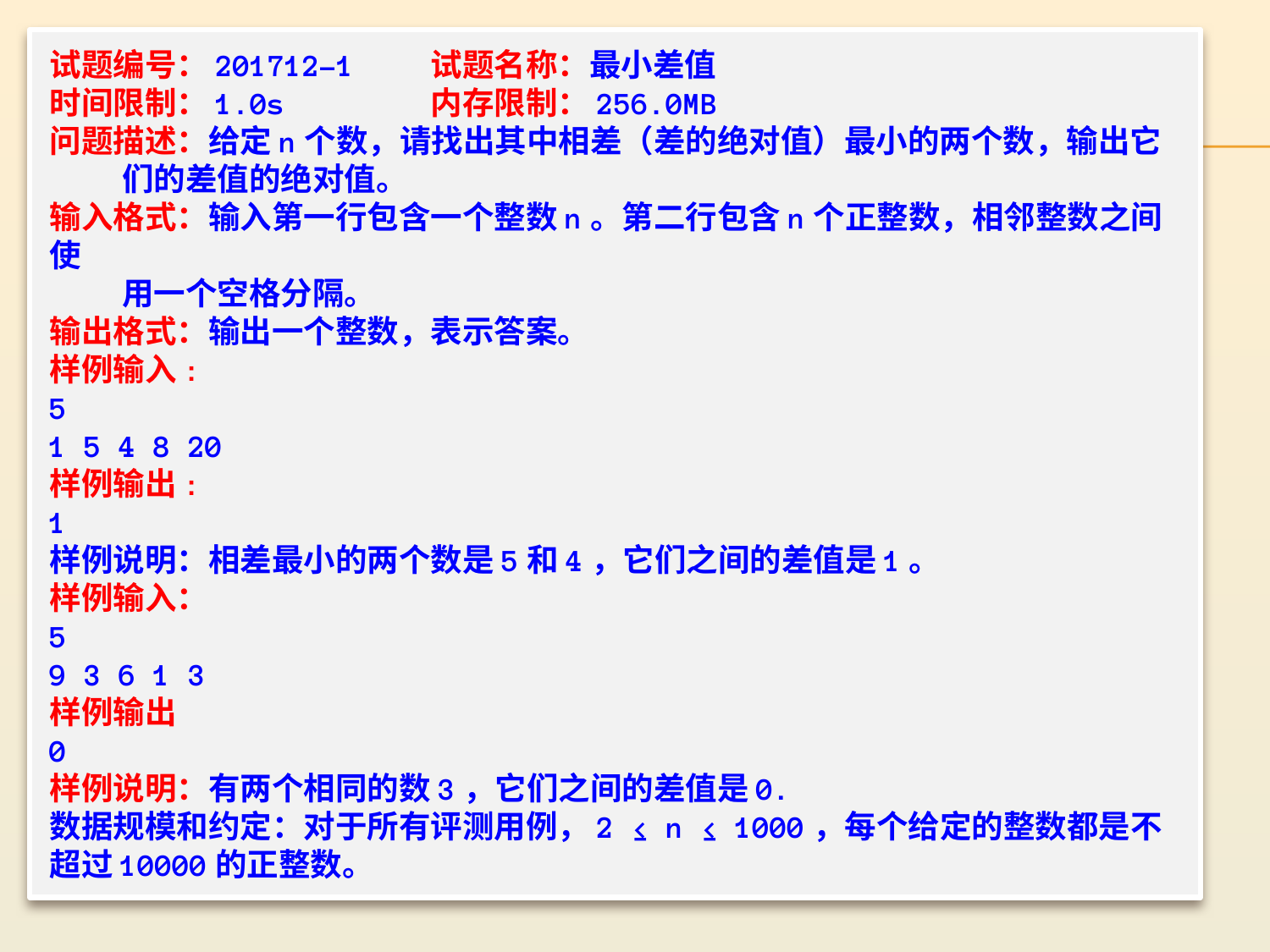

试题编号：201712-1	试题名称：最小差值
时间限制：1.0s     	内存限制：256.0MB
问题描述：给定n个数，请找出其中相差（差的绝对值）最小的两个数，输出它
         们的差值的绝对值。
输入格式：输入第一行包含一个整数n。第二行包含n个正整数，相邻整数之间使
         用一个空格分隔。
输出格式：输出一个整数，表示答案。
样例输入:
5
1 5 4 8 20
样例输出:
1
样例说明：相差最小的两个数是5和4，它们之间的差值是1。
样例输入：
5
9 3 6 1 3
样例输出
0
样例说明：有两个相同的数3，它们之间的差值是0.
数据规模和约定：对于所有评测用例，2 ≤ n ≤ 1000，每个给定的整数都是不超过10000的正整数。